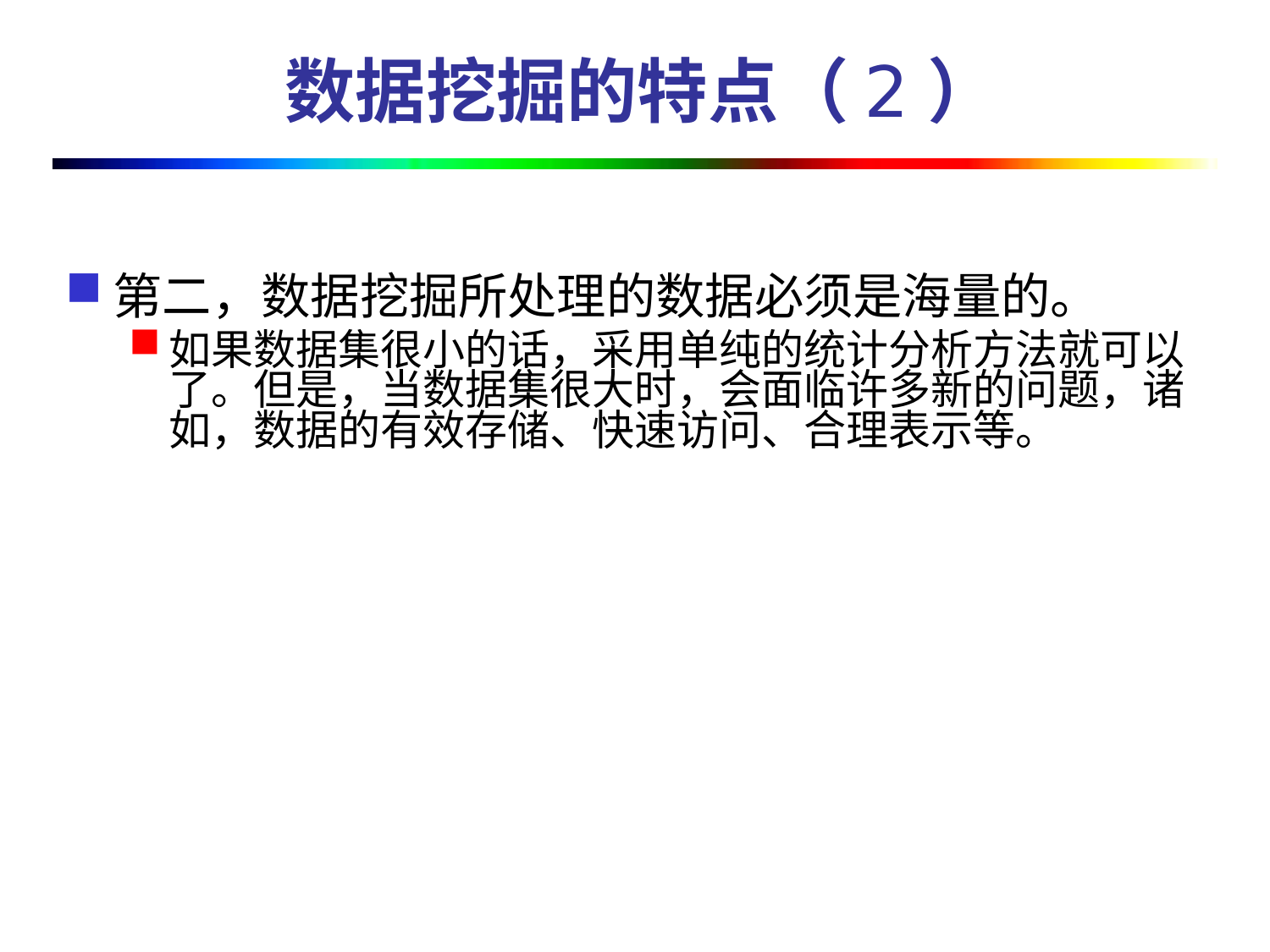

# 数据挖掘的特点（2）

第二，数据挖掘所处理的数据必须是海量的。
如果数据集很小的话，采用单纯的统计分析方法就可以了。但是，当数据集很大时，会面临许多新的问题，诸如，数据的有效存储、快速访问、合理表示等。